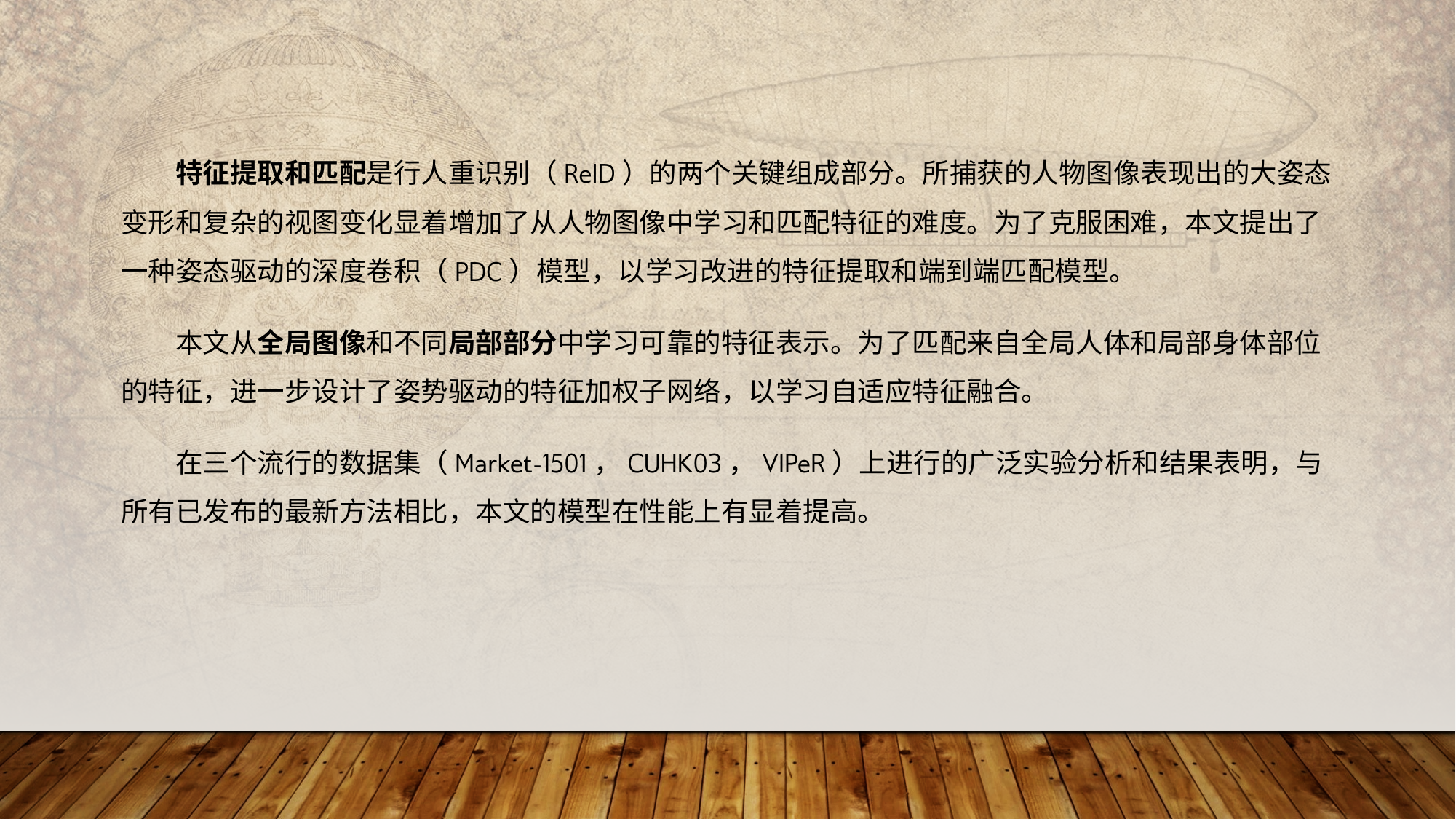

特征提取和匹配是行人重识别（ReID）的两个关键组成部分。所捕获的人物图像表现出的大姿态变形和复杂的视图变化显着增加了从人物图像中学习和匹配特征的难度。为了克服困难，本文提出了一种姿态驱动的深度卷积（PDC）模型，以学习改进的特征提取和端到端匹配模型。

本文从全局图像和不同局部部分中学习可靠的特征表示。为了匹配来自全局人体和局部身体部位的特征，进一步设计了姿势驱动的特征加权子网络，以学习自适应特征融合。

在三个流行的数据集（Market-1501，CUHK03，VIPeR）上进行的广泛实验分析和结果表明，与所有已发布的最新方法相比，本文的模型在性能上有显着提高。